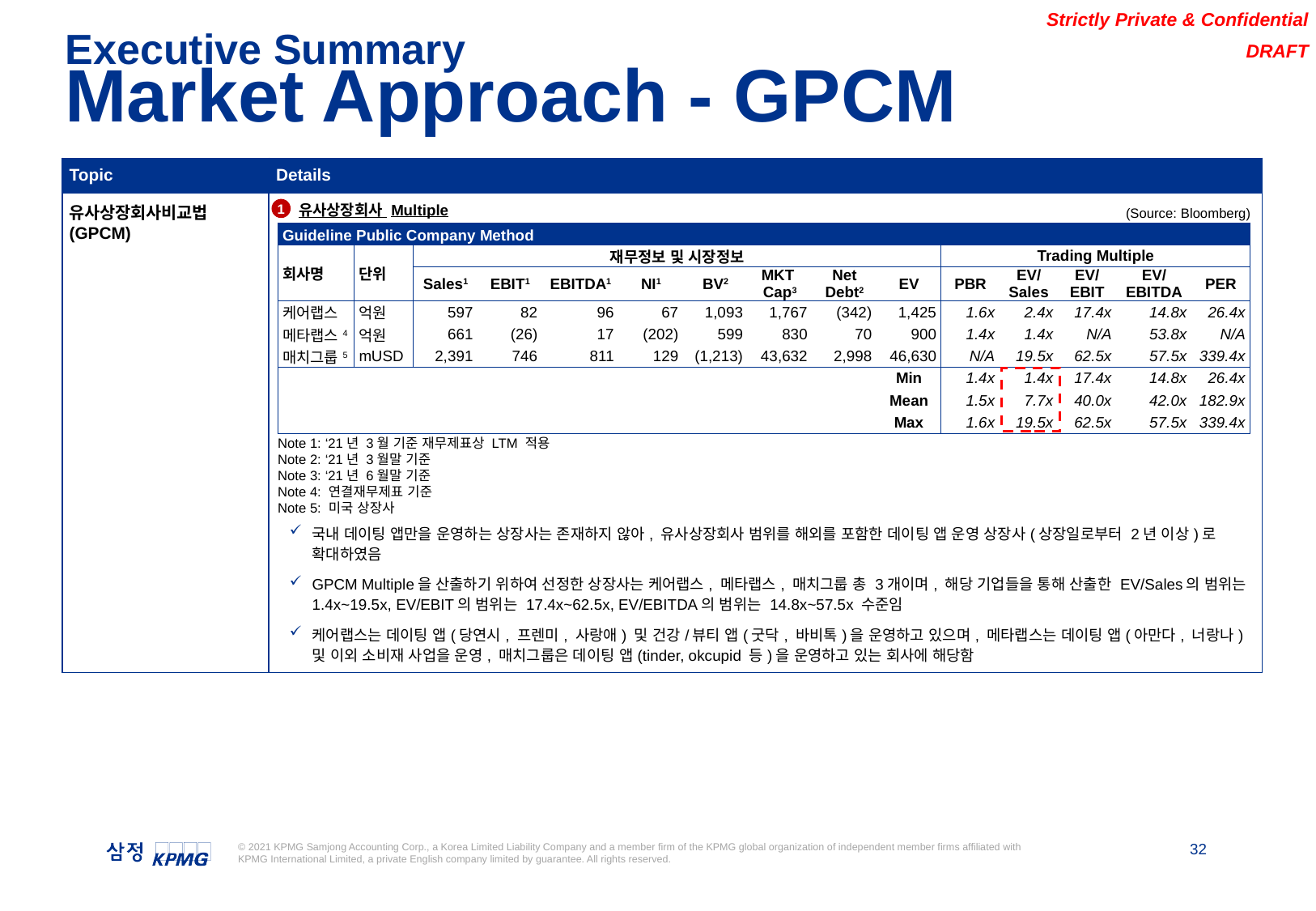

Executive Summary
Market Approach - GPCM
| Topic | Details |
| --- | --- |
| 유사상장회사비교법 (GPCM) | 유사상장회사 Multiple 국내 데이팅 앱만을 운영하는 상장사는 존재하지 않아, 유사상장회사 범위를 해외를 포함한 데이팅 앱 운영 상장사(상장일로부터 2년 이상)로 확대하였음 GPCM Multiple을 산출하기 위하여 선정한 상장사는 케어랩스, 메타랩스, 매치그룹 총 3개이며, 해당 기업들을 통해 산출한 EV/Sales의 범위는 1.4x~19.5x, EV/EBIT의 범위는 17.4x~62.5x, EV/EBITDA의 범위는 14.8x~57.5x 수준임 케어랩스는 데이팅 앱(당연시, 프렌미, 사랑애) 및 건강/뷰티 앱(굿닥, 바비톡)을 운영하고 있으며, 메타랩스는 데이팅 앱(아만다, 너랑나) 및 이외 소비재 사업을 운영, 매치그룹은 데이팅 앱(tinder, okcupid 등)을 운영하고 있는 회사에 해당함 |
1
(Source: Bloomberg)
| Guideline Public Company Method |  |  |  |  |  |  |  |  |  |  |  |  |  |  |
| --- | --- | --- | --- | --- | --- | --- | --- | --- | --- | --- | --- | --- | --- | --- |
| 회사명 | 단위 | 재무정보 및 시장정보 |  |  |  |  |  |  |  | Trading Multiple |  |  |  |  |
|  |  | Sales1 | EBIT1 | EBITDA1 | NI1 | BV2 | MKT Cap3 | Net Debt2 | EV | PBR | EV/ Sales | EV/ EBIT | EV/ EBITDA | PER |
| 케어랩스 | 억원 | 597 | 82 | 96 | 67 | 1,093 | 1,767 | (342) | 1,425 | 1.6x | 2.4x | 17.4x | 14.8x | 26.4x |
| 메타랩스4 | 억원 | 661 | (26) | 17 | (202) | 599 | 830 | 70 | 900 | 1.4x | 1.4x | N/A | 53.8x | N/A |
| 매치그룹5 | mUSD | 2,391 | 746 | 811 | 129 | (1,213) | 43,632 | 2,998 | 46,630 | N/A | 19.5x | 62.5x | 57.5x | 339.4x |
|  |  |  |  |  |  |  |  |  | Min | 1.4x | 1.4x | 17.4x | 14.8x | 26.4x |
|  |  |  |  |  |  |  |  |  | Mean | 1.5x | 7.7x | 40.0x | 42.0x | 182.9x |
|  |  |  |  |  |  |  |  |  | Max | 1.6x | 19.5x | 62.5x | 57.5x | 339.4x |

Note 1: ‘21년 3월 기준 재무제표상 LTM 적용
Note 2: ‘21년 3월말 기준
Note 3: ‘21년 6월말 기준
Note 4: 연결재무제표 기준
Note 5: 미국 상장사